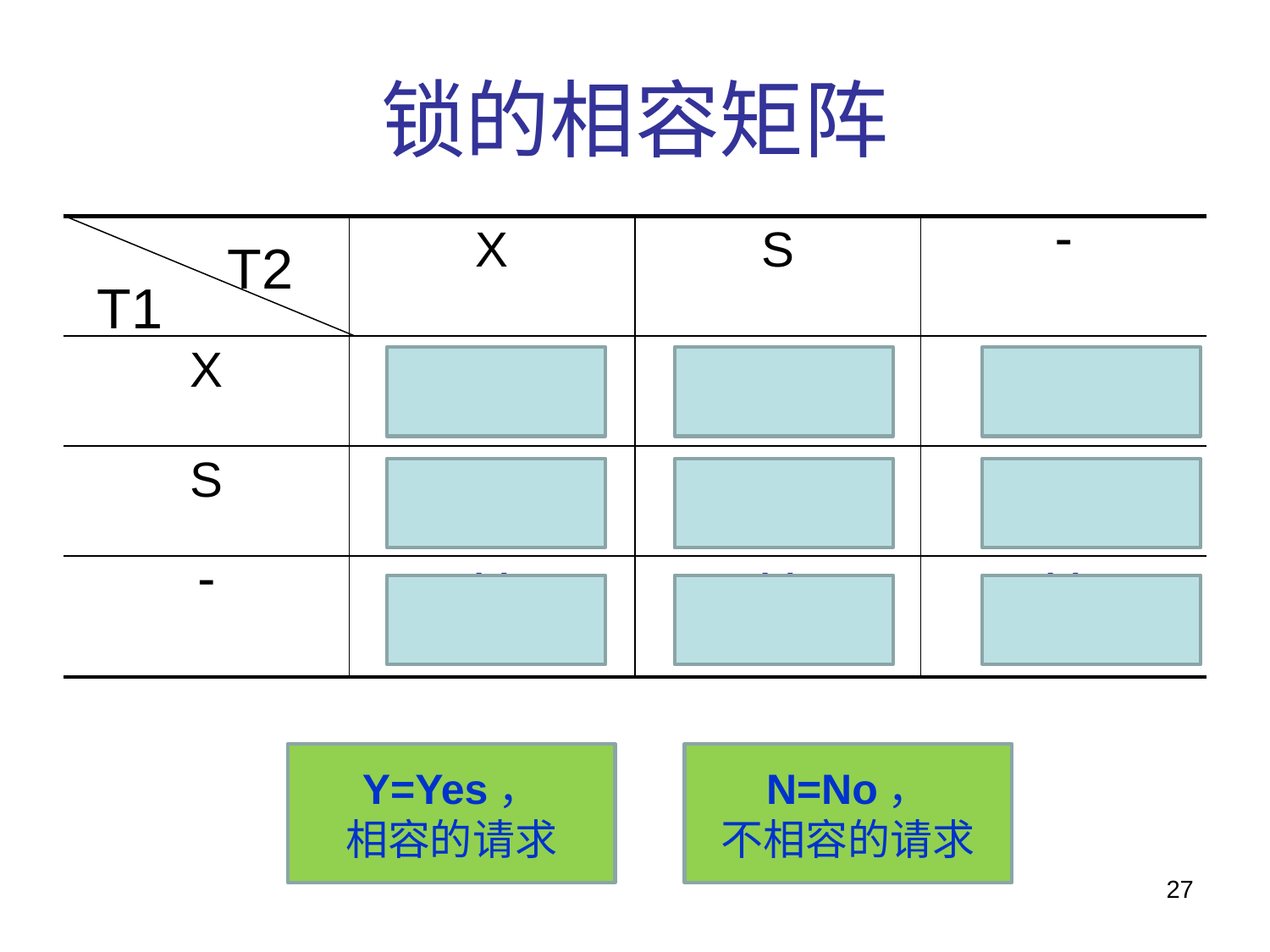

# 锁的相容矩阵
|  | X | S | − |
| --- | --- | --- | --- |
| X | N | N | Y |
| S | N | Y | Y |
| − | Y | Y | Y |

T2
T1

Y=Yes，
相容的请求
N=No，
不相容的请求
27